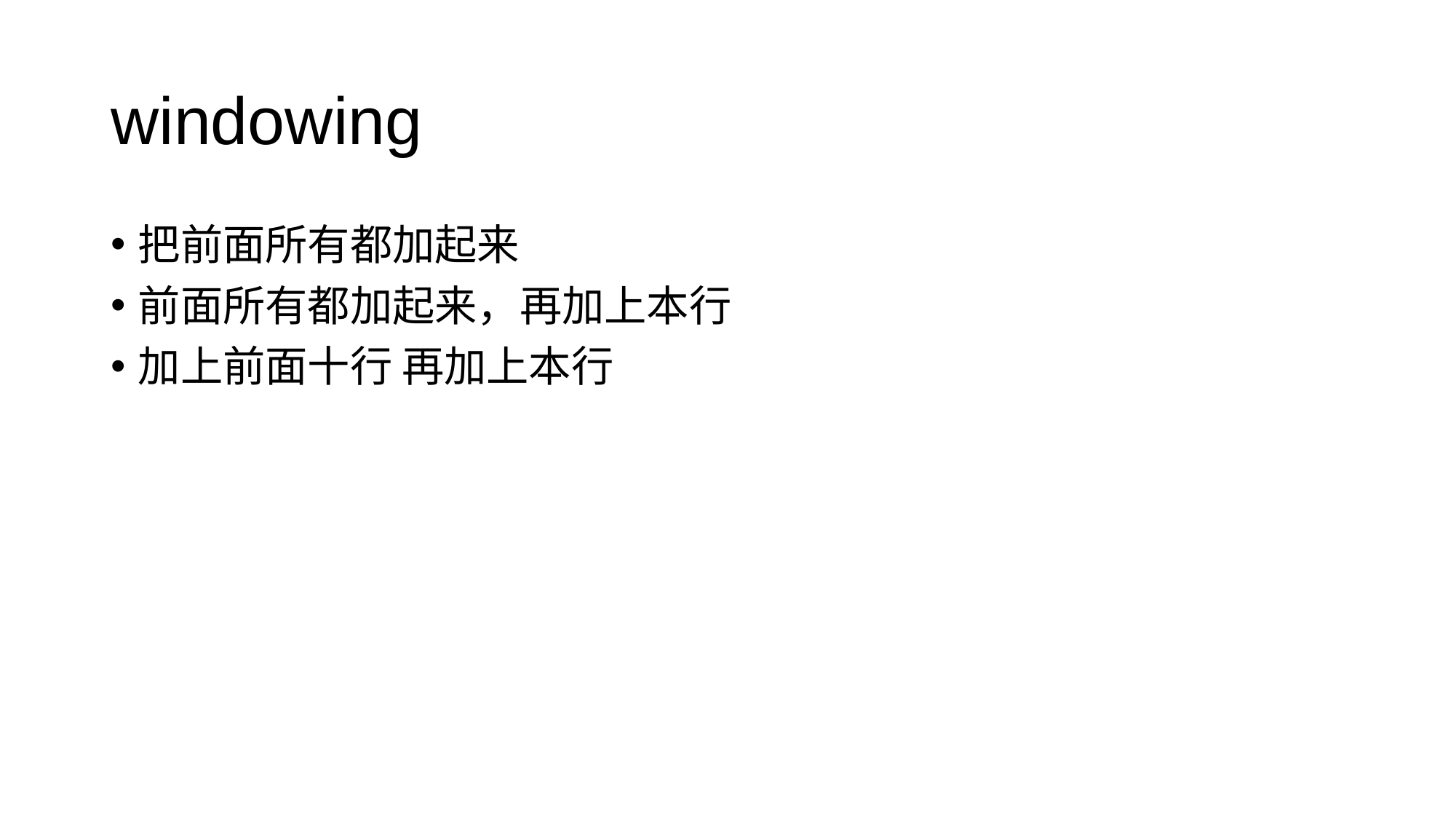

# windowing
把前面所有都加起来
前面所有都加起来，再加上本行
加上前面十行 再加上本行